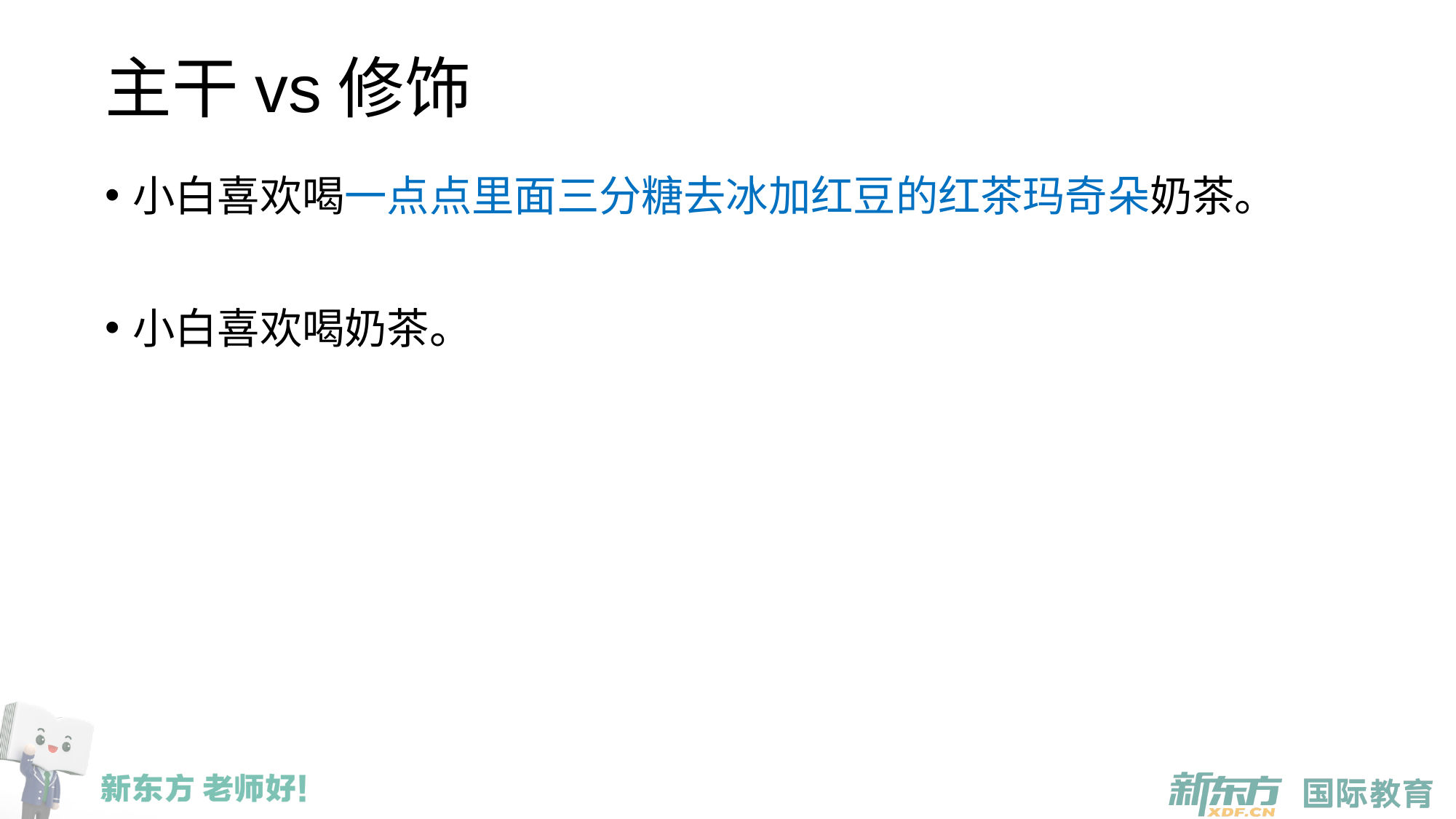

# 主干vs修饰
小白喜欢喝一点点里面三分糖去冰加红豆的红茶玛奇朵奶茶。

小白喜欢喝奶茶。